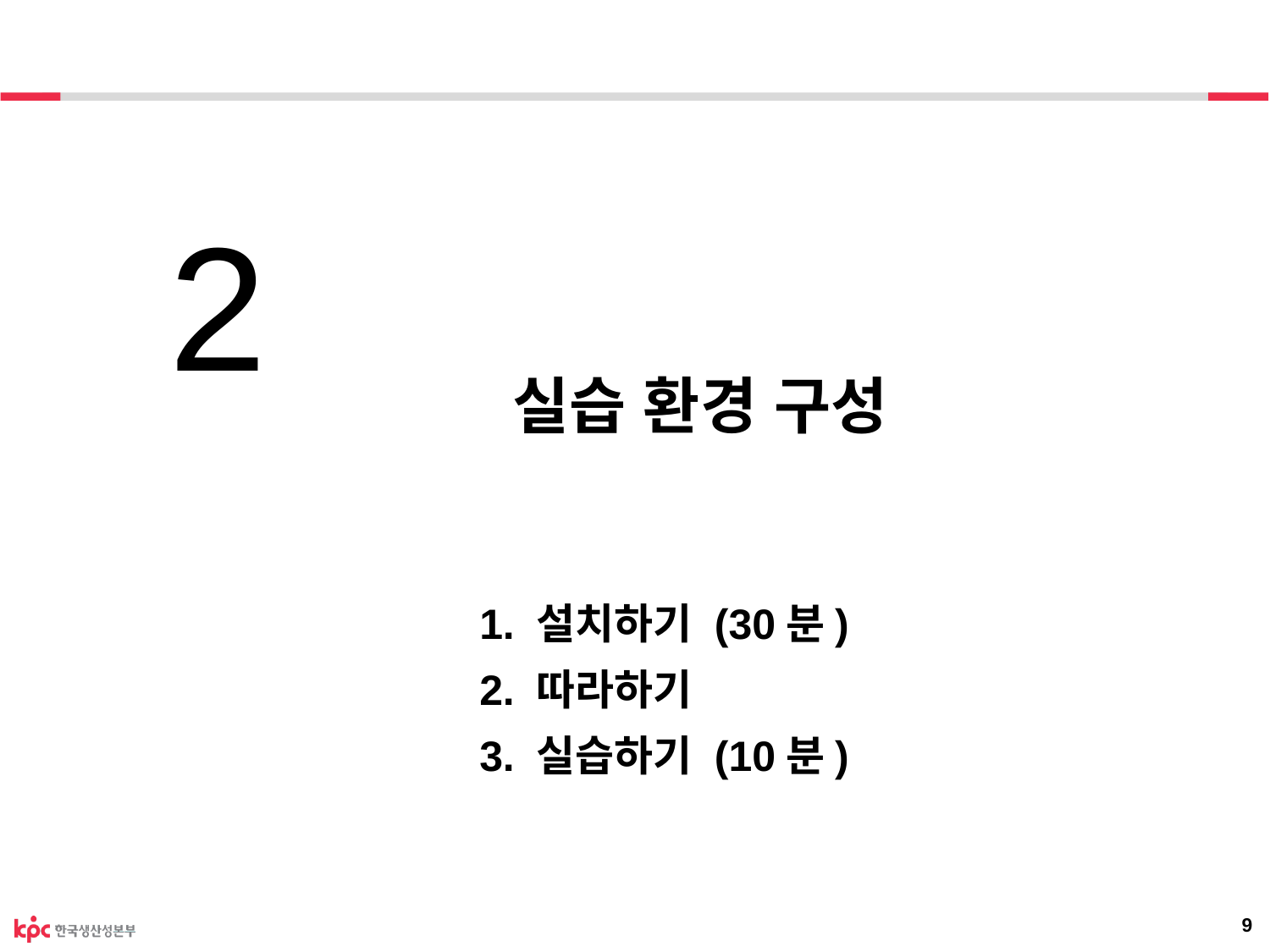

2
실습 환경 구성
 1. 설치하기 (30분)
 2. 따라하기
 3. 실습하기 (10분)